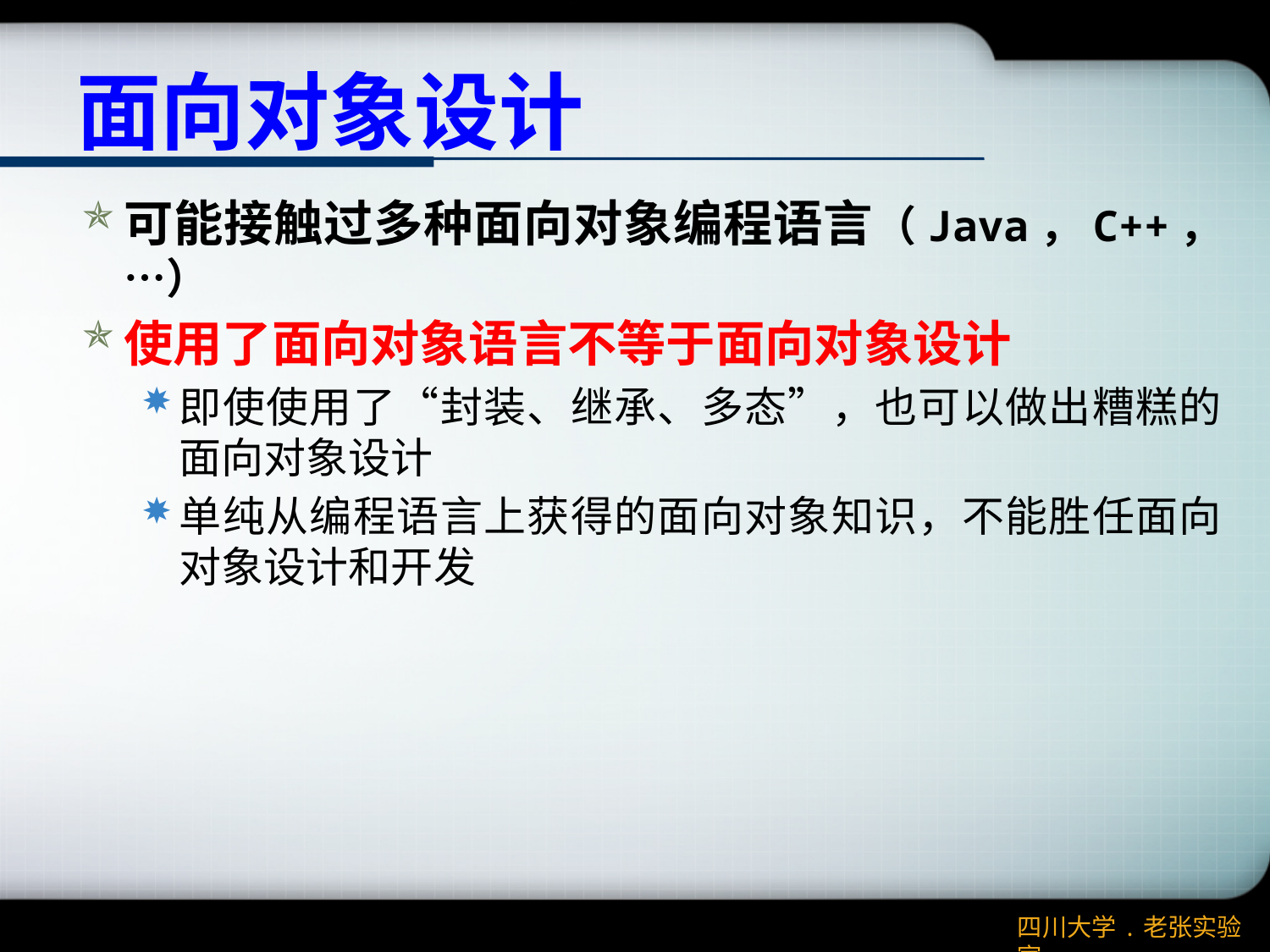

# 面向对象设计
可能接触过多种面向对象编程语言（Java，C++，…）
使用了面向对象语言不等于面向对象设计
即使使用了“封装、继承、多态”，也可以做出糟糕的面向对象设计
单纯从编程语言上获得的面向对象知识，不能胜任面向对象设计和开发